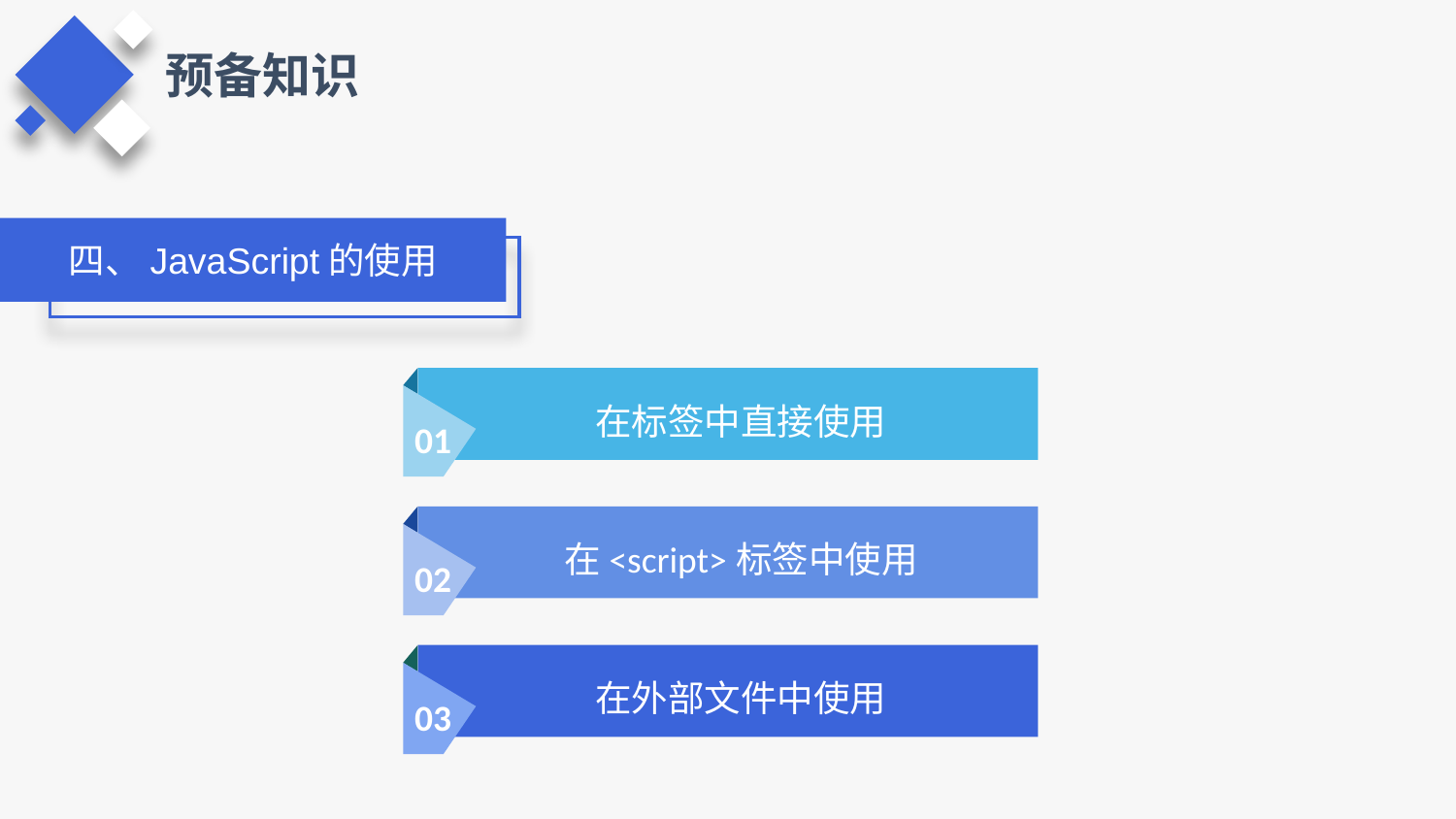

预备知识

四、JavaScript的使用

在标签中直接使用
01

在<script>标签中使用
02

在外部文件中使用
03